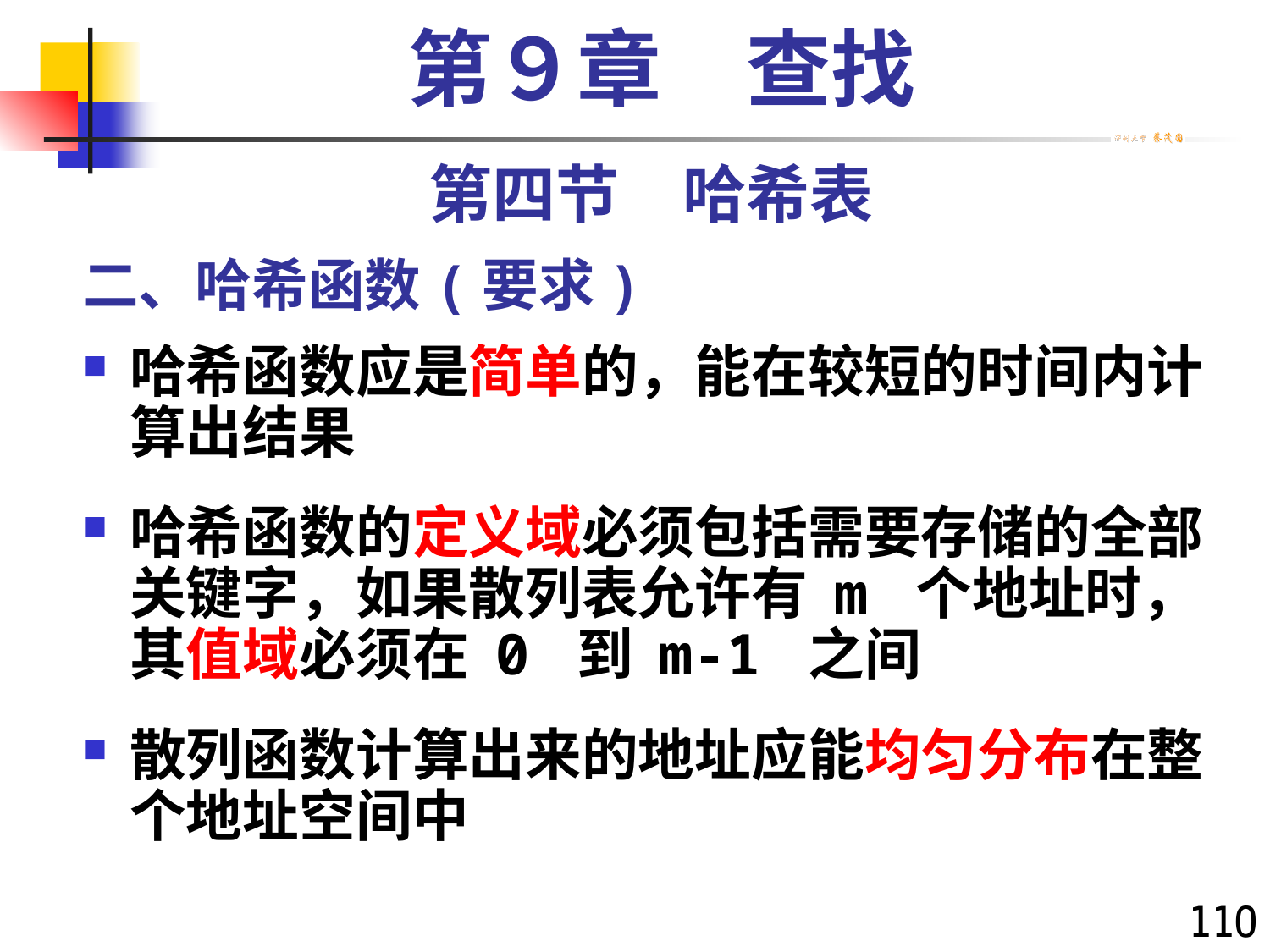

第９章　查找
第四节　哈希表
# 二、哈希函数(要求)
哈希函数应是简单的，能在较短的时间内计算出结果
哈希函数的定义域必须包括需要存储的全部关键字，如果散列表允许有 m 个地址时，其值域必须在 0 到 m-1 之间
散列函数计算出来的地址应能均匀分布在整个地址空间中
110